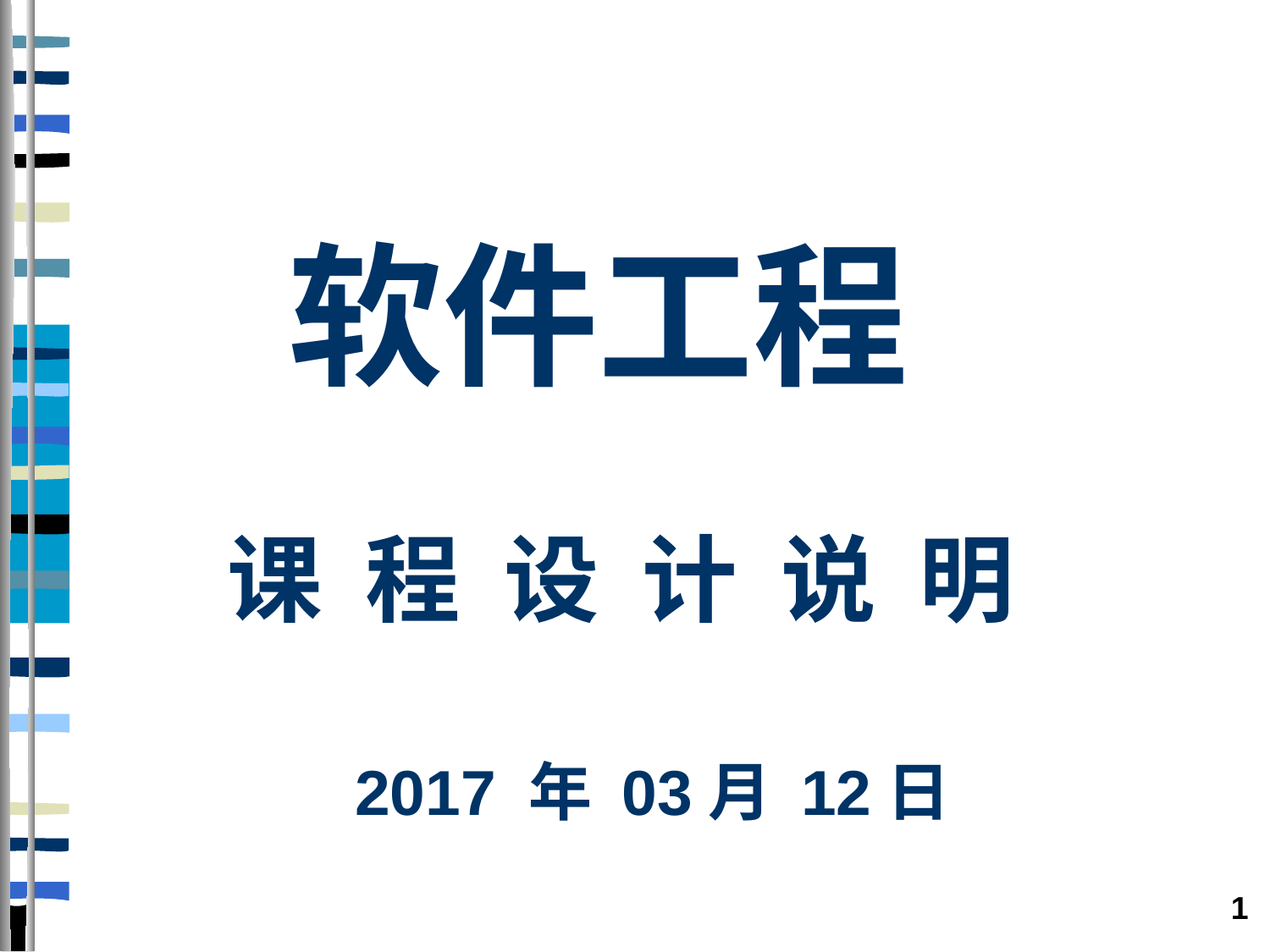

# 软件工程 课  程  设  计  说  明
                         2017 年 03月 12日
1